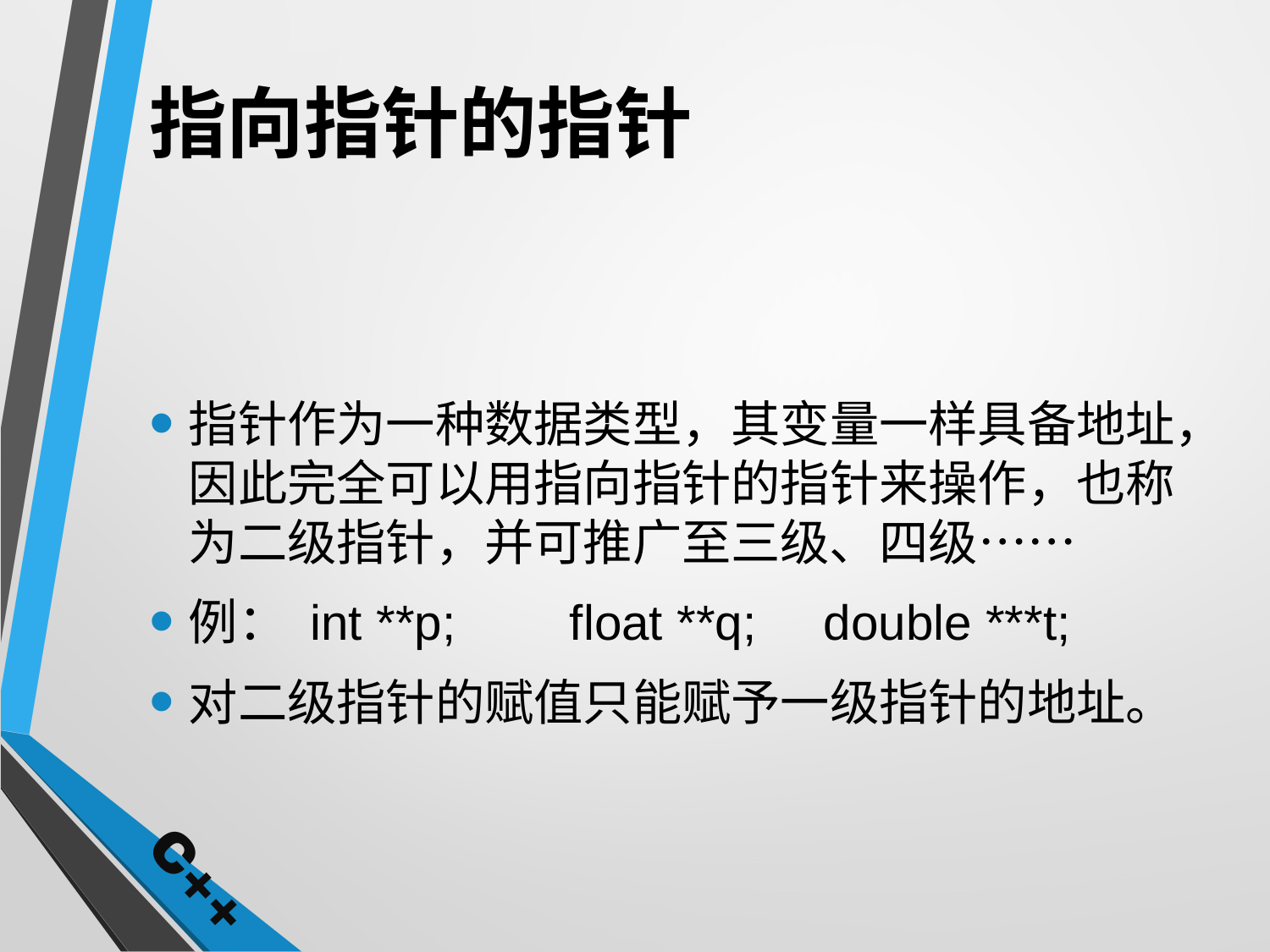

# 指向指针的指针
指针作为一种数据类型，其变量一样具备地址，因此完全可以用指向指针的指针来操作，也称为二级指针，并可推广至三级、四级……
例： int **p;	float **q;	double ***t;
对二级指针的赋值只能赋予一级指针的地址。